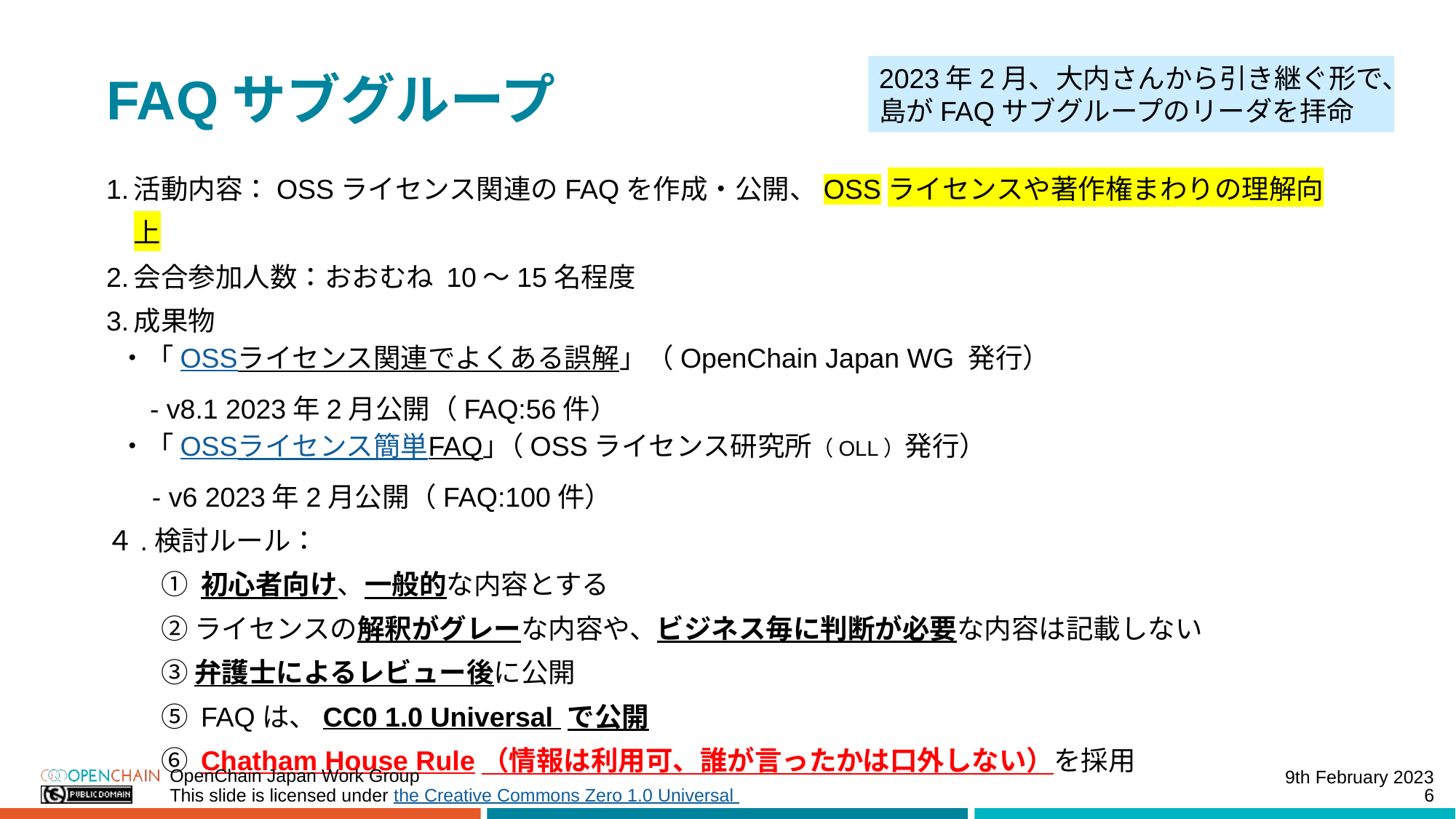

2023年2月、大内さんから引き継ぐ形で、
島がFAQサブグループのリーダを拝命
# FAQサブグループ
活動内容：OSSライセンス関連のFAQを作成・公開、OSSライセンスや著作権まわりの理解向上
会合参加人数：おおむね 10～15名程度
成果物
 ・「OSSライセンス関連でよくある誤解」（OpenChain Japan WG 発行）
      - v8.1 2023年2月公開（FAQ:56件）
 ・「OSSライセンス簡単FAQ｣（OSSライセンス研究所（OLL）発行）
      - v6 2023年2月公開（FAQ:100件）
４.検討ルール：
① 初心者向け、一般的な内容とする
② ライセンスの解釈がグレーな内容や、ビジネス毎に判断が必要な内容は記載しない
③ 弁護士によるレビュー後に公開
⑤ FAQは、CC0 1.0 Universal で公開
⑥ Chatham House Rule（情報は利用可、誰が言ったかは口外しない）を採用

9th February 2023
OpenChain Japan Work Group
6